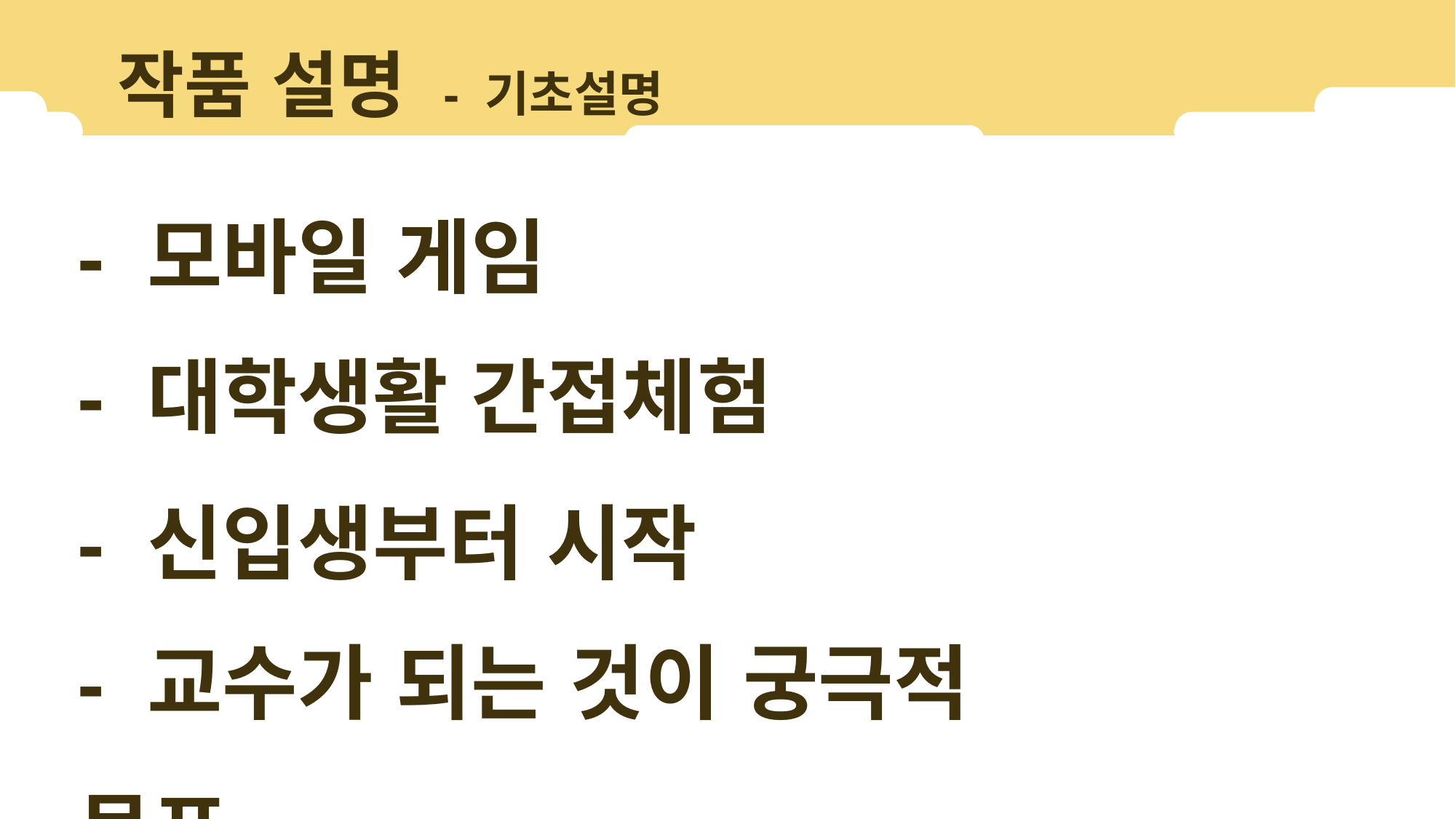

작품 설명 - 기초설명
- 모바일 게임
- 대학생활 간접체험
- 신입생부터 시작
- 교수가 되는 것이 궁극적 목표